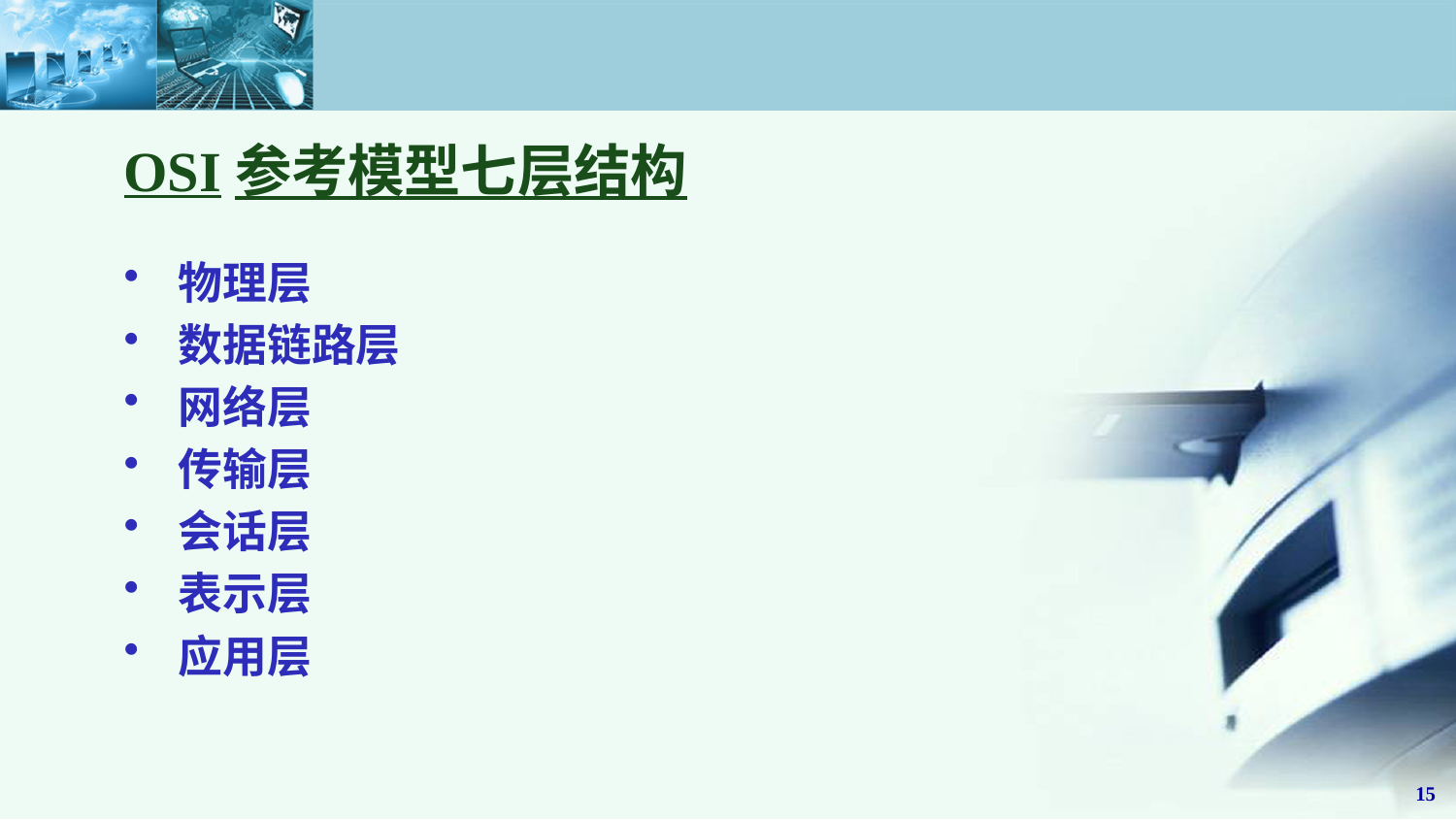

OSI参考模型七层结构
物理层
数据链路层
网络层
传输层
会话层
表示层
应用层
15